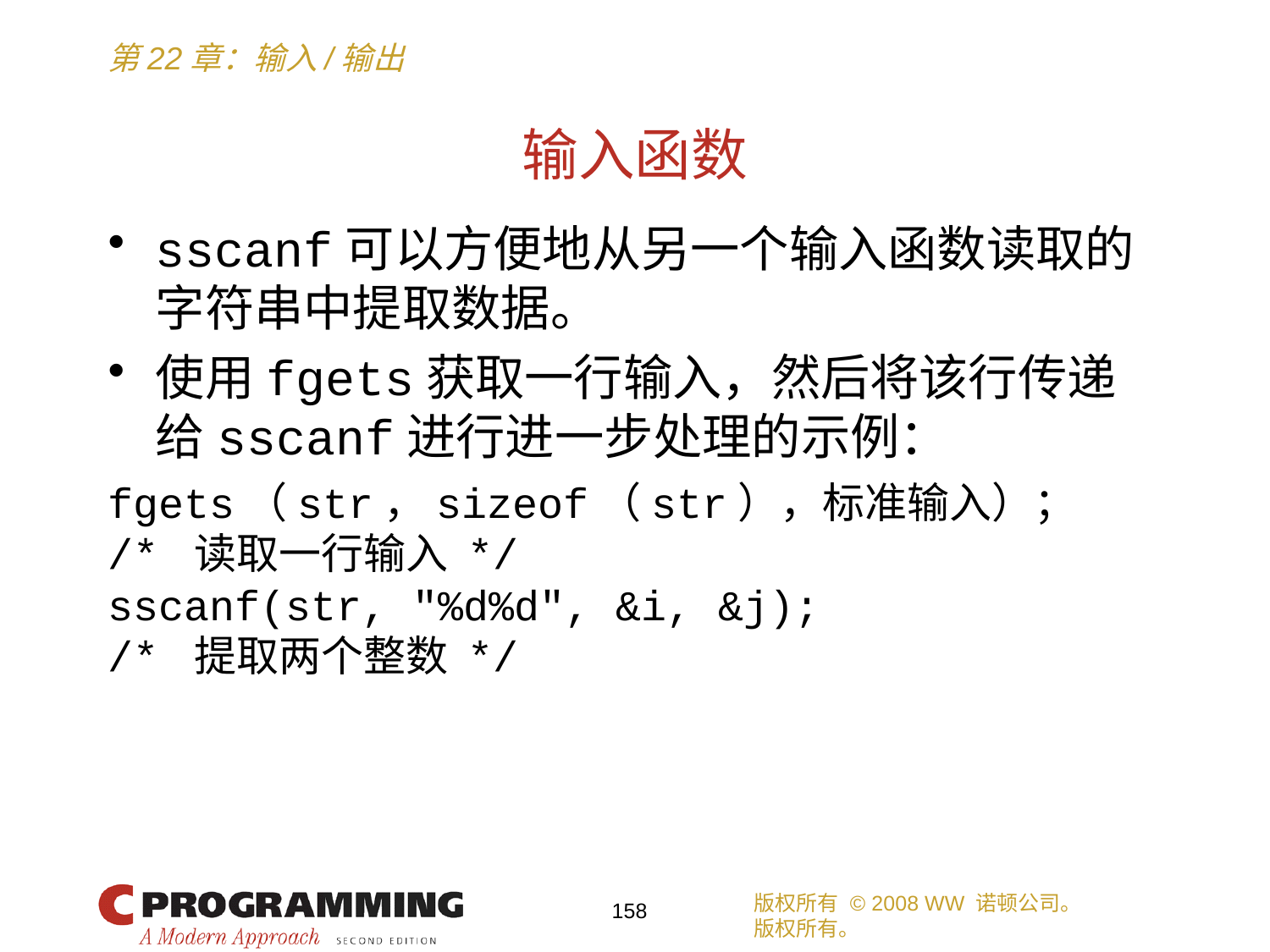

# 输入函数
sscanf可以方便地从另一个输入函数读取的字符串中提取数据。
使用fgets获取一行输入，然后将该行传递给sscanf进行进一步处理的示例：
fgets（str，sizeof（str），标准输入）；
/* 读取一行输入 */
sscanf(str, "%d%d", &i, &j);
/* 提取两个整数 */
版权所有 © 2008 WW 诺顿公司。
版权所有。
158